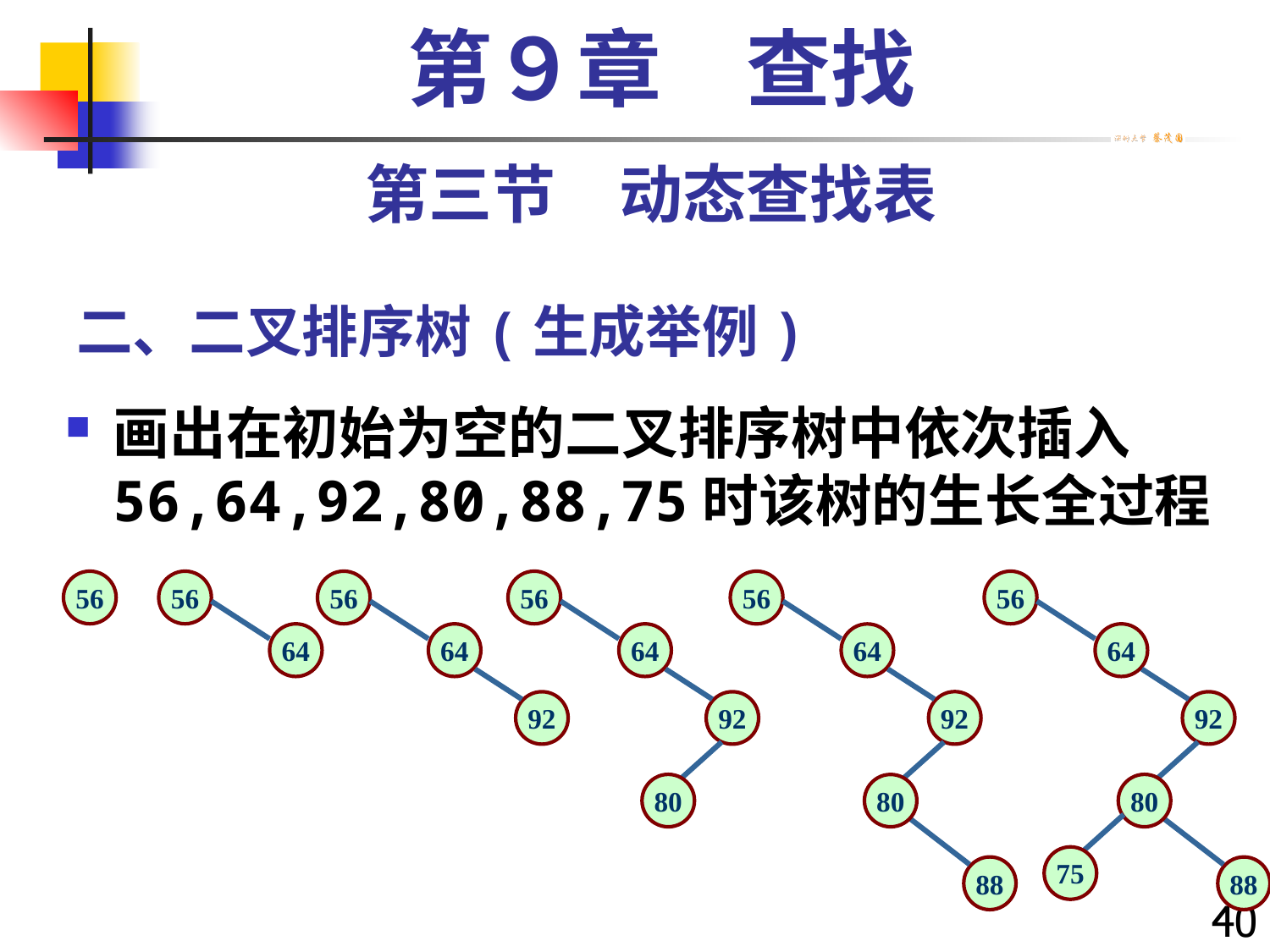

第９章　查找
第三节　动态查找表
# 二、二叉排序树(生成举例)
画出在初始为空的二叉排序树中依次插入56,64,92,80,88,75时该树的生长全过程
56
56

64
56

64

92
56

64

92

80
56

64

92

80

88
56

64

92

80

75
88
40